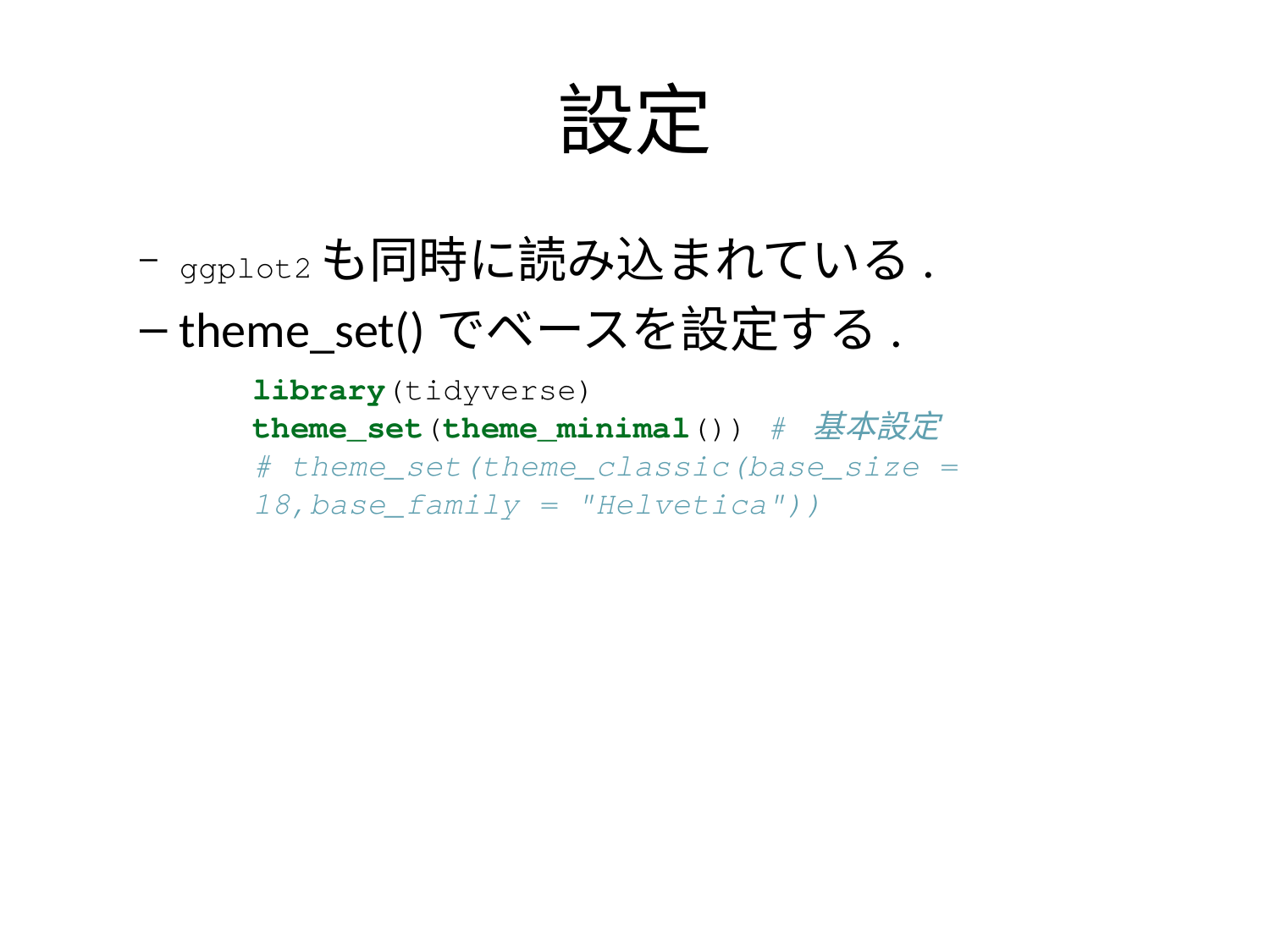

# 設定
ggplot2も同時に読み込まれている.
theme_set()でベースを設定する.
library(tidyverse)
theme_set(theme_minimal()) # 基本設定
# theme_set(theme_classic(base_size = 18,base_family = "Helvetica"))